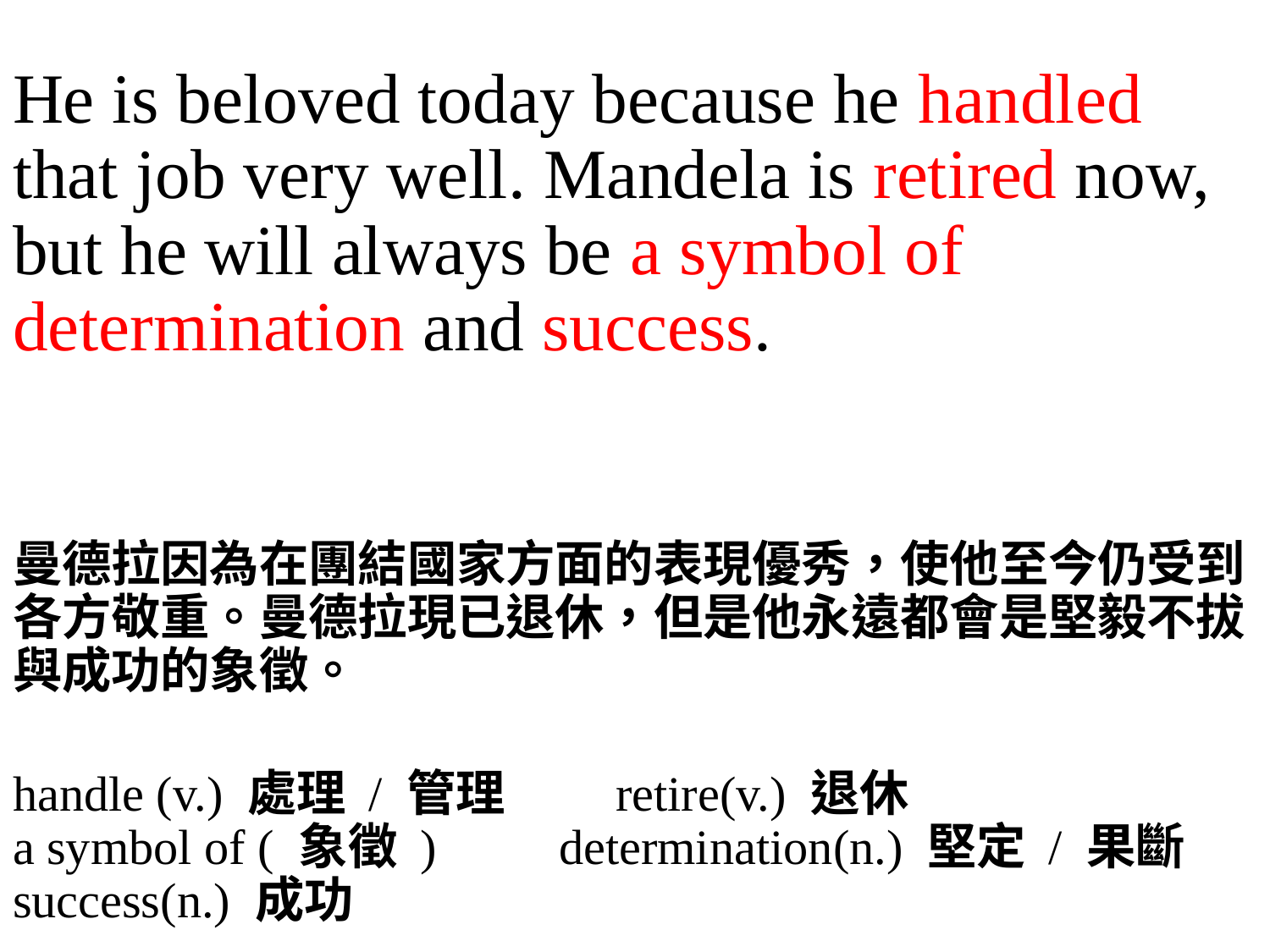

He is beloved today because he handled that job very well. Mandela is retired now, but he will always be a symbol of determination and success.

曼德拉因為在團結國家方面的表現優秀，使他至今仍受到各方敬重。曼德拉現已退休，但是他永遠都會是堅毅不拔與成功的象徵。

handle (v.) 處理 / 管理　　retire(v.) 退休
a symbol of ( 象徵 )　　determination(n.) 堅定 / 果斷
success(n.) 成功